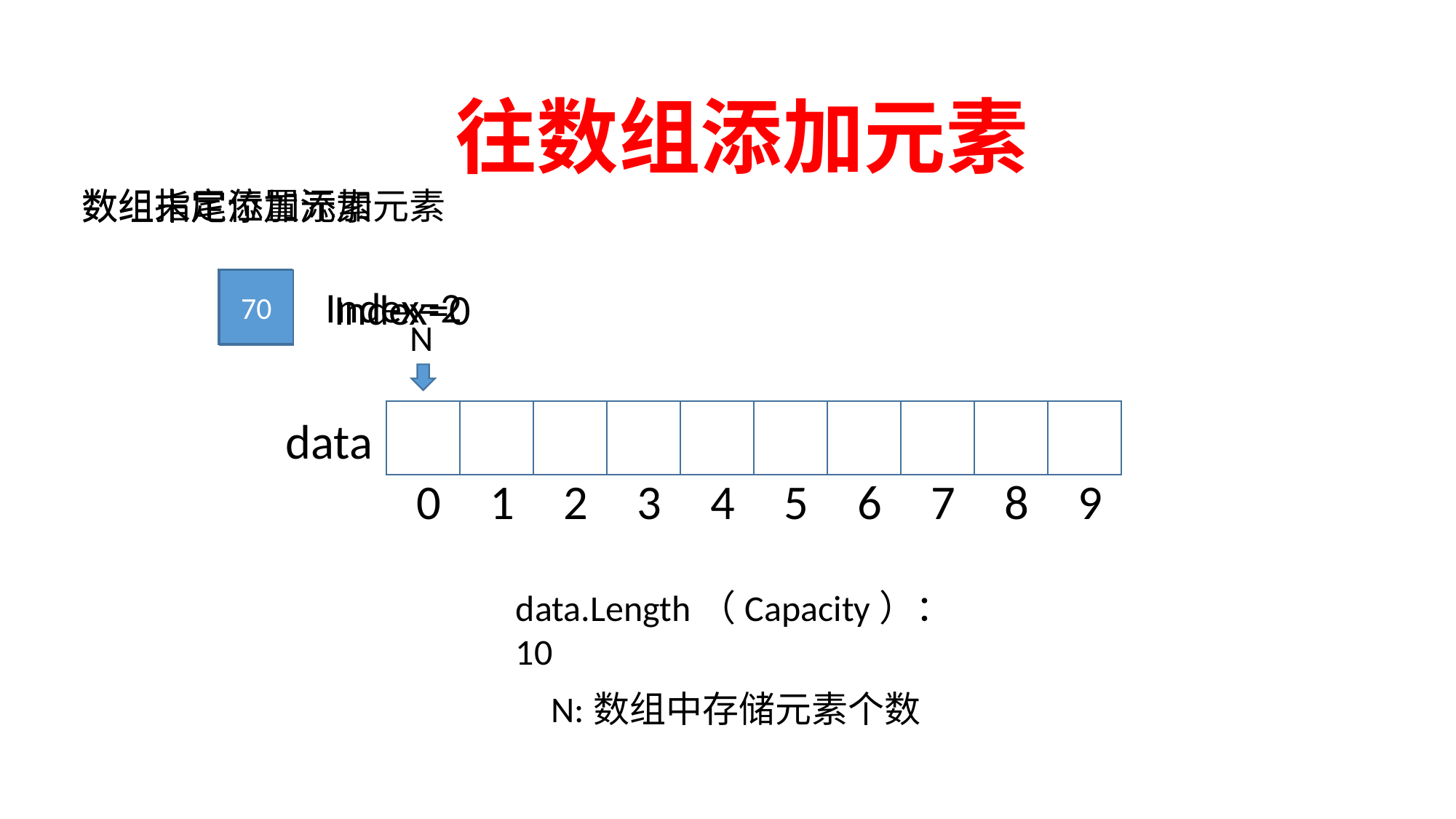

往数组添加元素
数组指定位置添加元素
数组末尾添加元素
30
20
70
40
50
10
60
Index=2
Index=0
N

data
 0
 1
 2
 3
 4
 5
 6
 7
 8
 9
data.Length（Capacity）：10

N:数组中存储元素个数